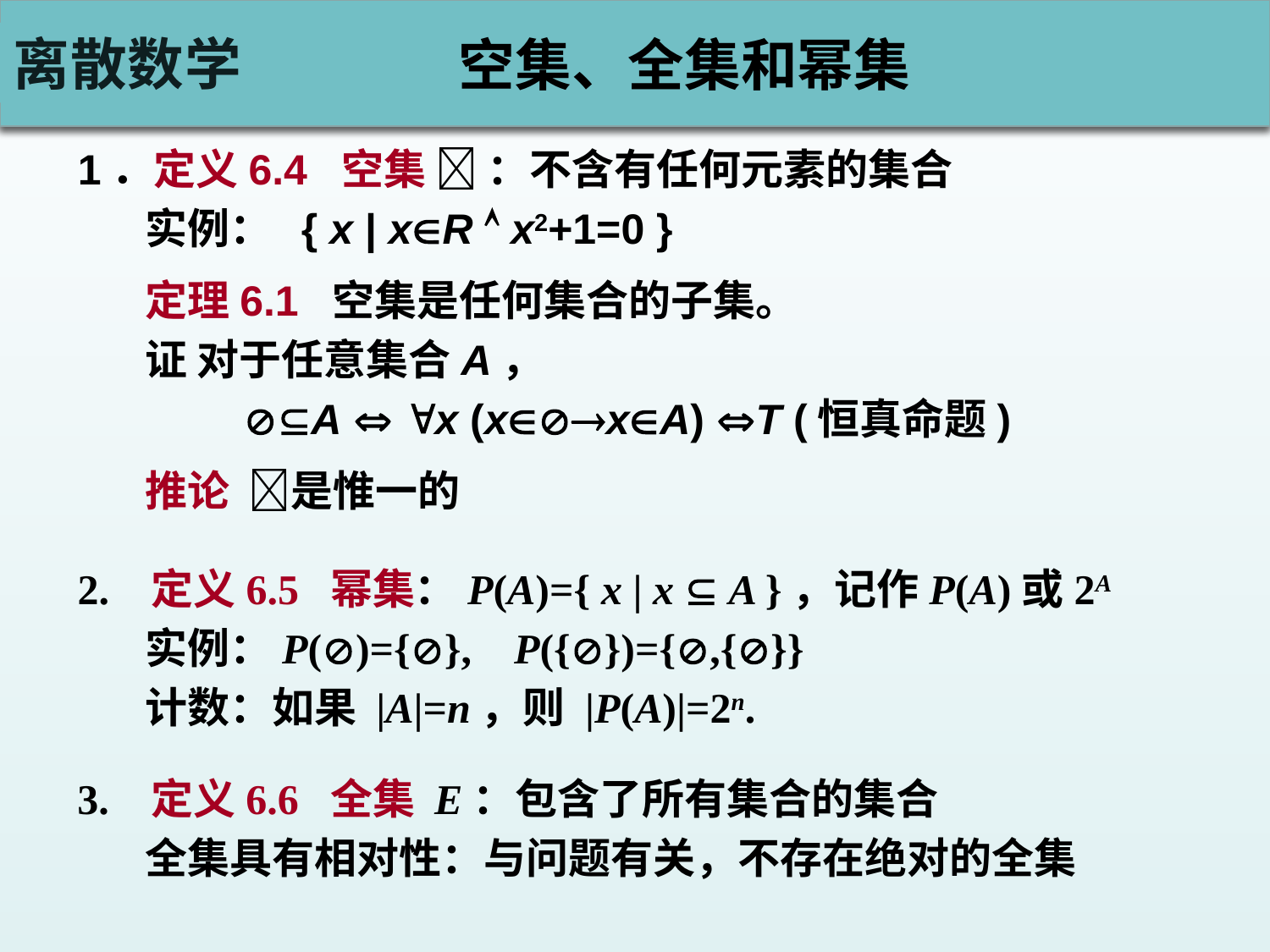

# 空集、全集和幂集
1．定义6.4  空集 ∅ ：不含有任何元素的集合
      实例：  { x | x∈R ∧ x2+1=0 }
      定理6.1  空集是任何集合的子集。
      证 对于任意集合A，
              ∅⊆A ⇔ ∀x (x∈∅→x∈A) ⇔T (恒真命题)
      推论  ∅是惟一的

2.   定义6.5  幂集：P(A)={ x | x ⊆ A }，记作P(A)或2A
      实例：P(∅)={∅},    P({∅})={∅,{∅}}
      计数：如果 |A|=n，则 |P(A)|=2n.

3.   定义6.6  全集 E：包含了所有集合的集合
      全集具有相对性：与问题有关，不存在绝对的全集